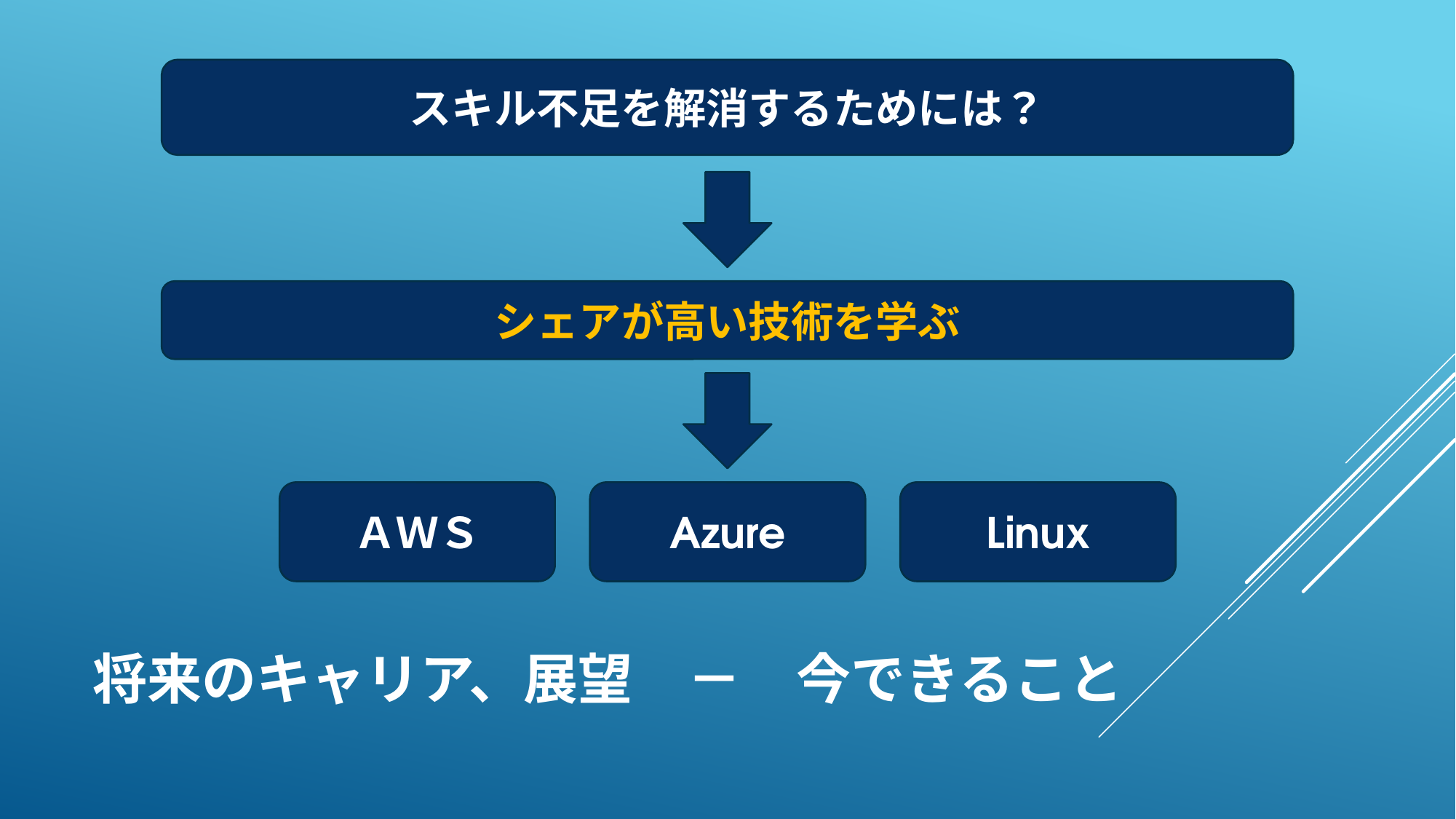

スキル不足を解消するためには？

シェアが高い技術を学ぶ

ＡＷＳ
Azure
Linux
# 将来のキャリア、展望　－　今できること